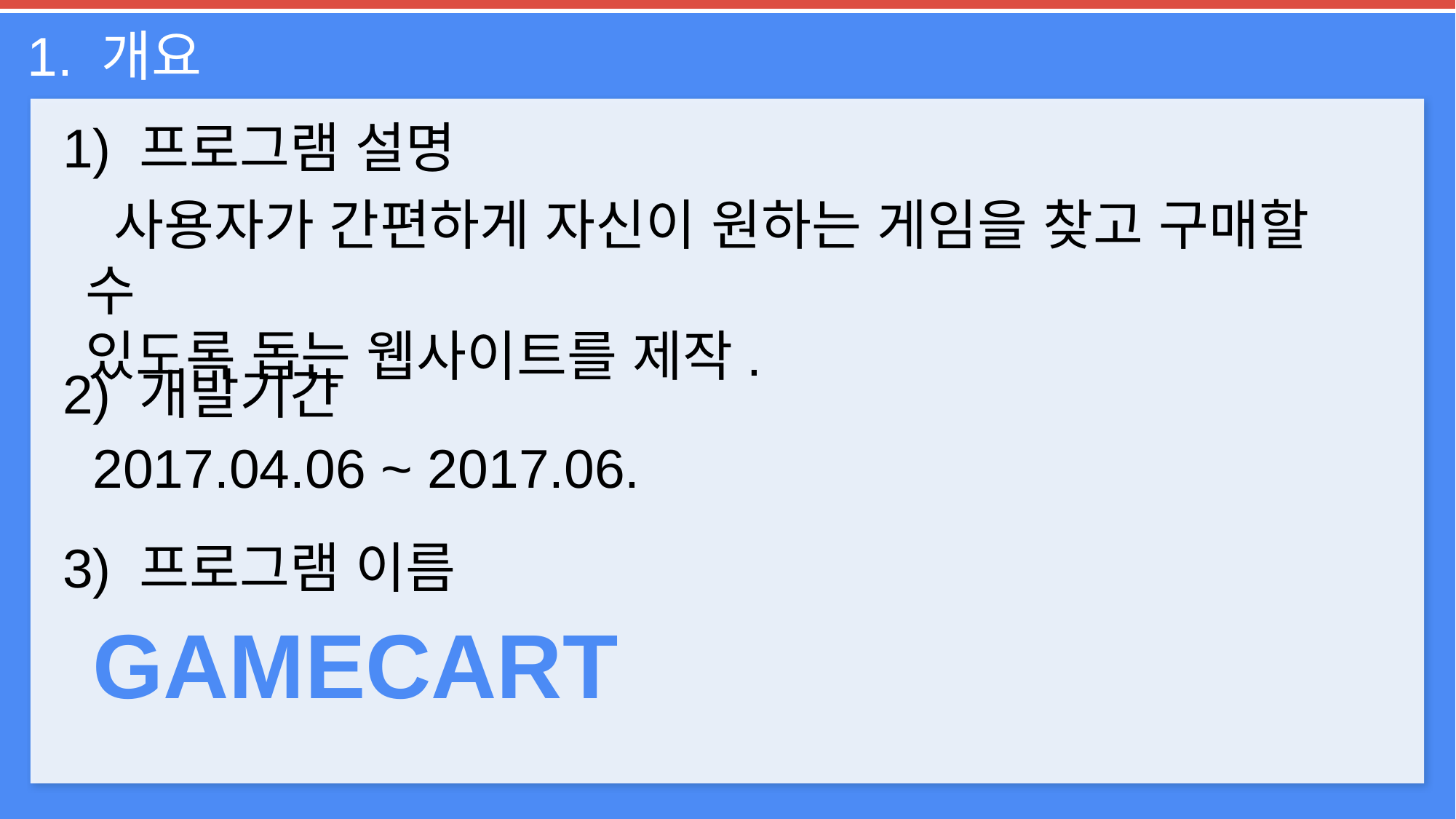

1. 개요

1) 프로그램 설명
 사용자가 간편하게 자신이 원하는 게임을 찾고 구매할 수
있도록 돕는 웹사이트를 제작.
2) 개발기간
2017.04.06 ~ 2017.06.
3) 프로그램 이름
GAMECART